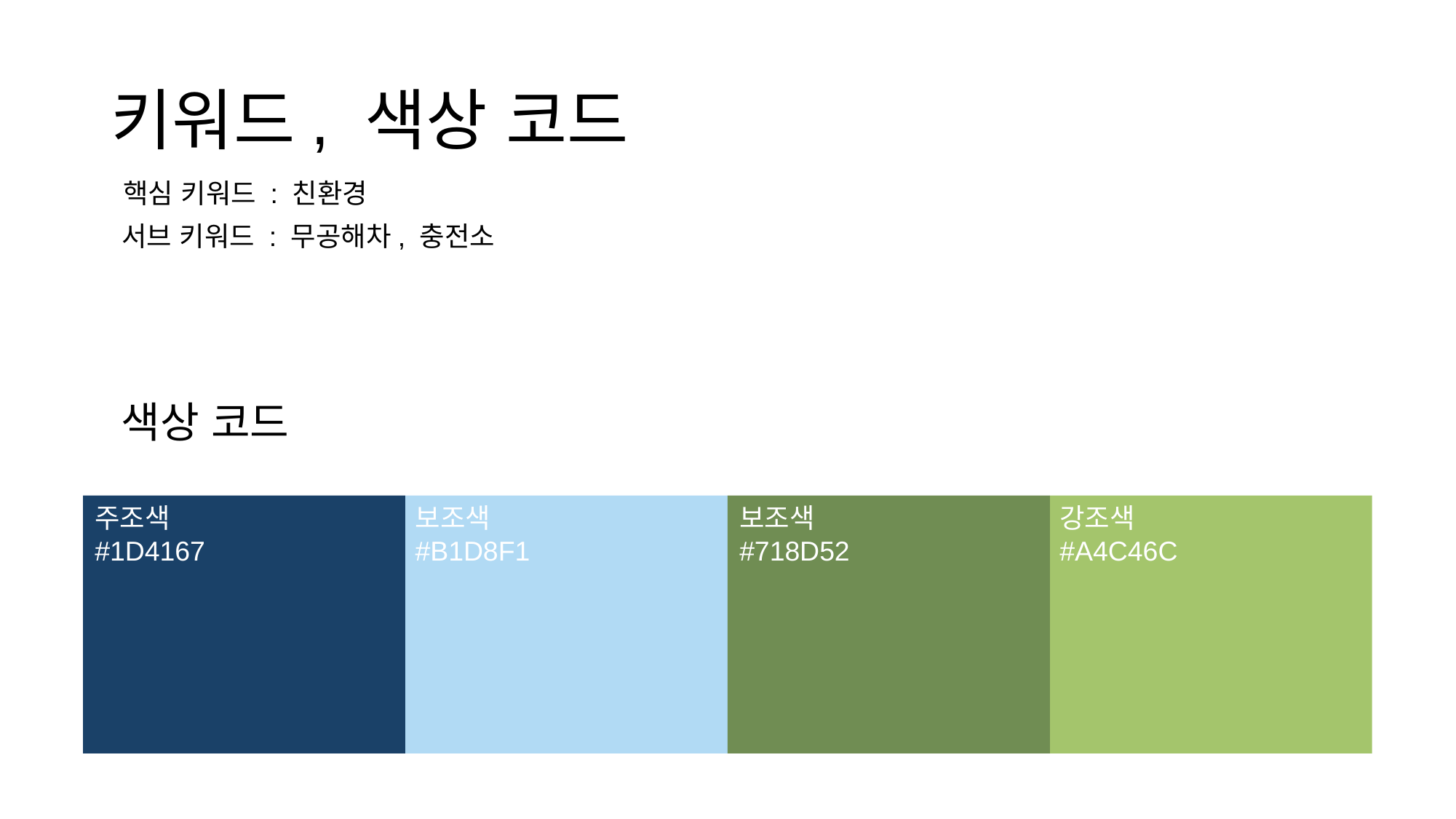

# 키워드, 색상 코드
핵심 키워드 : 친환경
서브 키워드 : 무공해차, 충전소
색상 코드

주조색
#1D4167
보조색
#B1D8F1
보조색
#718D52
강조색
#A4C46C